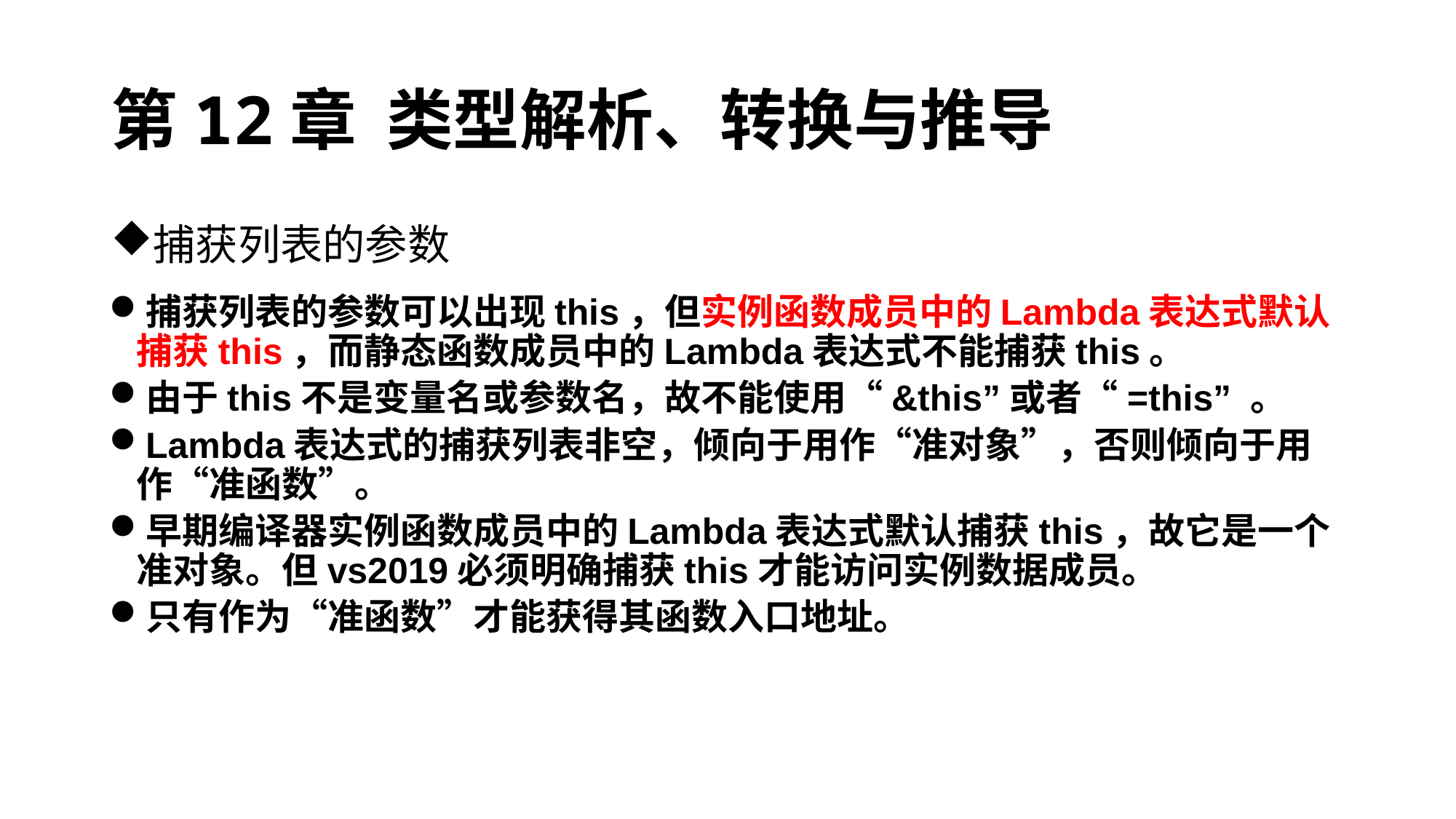

# 第12章  类型解析、转换与推导
捕获列表的参数
捕获列表的参数可以出现this，但实例函数成员中的Lambda表达式默认捕获this，而静态函数成员中的Lambda表达式不能捕获this。
由于this不是变量名或参数名，故不能使用“&this”或者“=this” 。
Lambda表达式的捕获列表非空，倾向于用作“准对象”，否则倾向于用作“准函数”。
早期编译器实例函数成员中的Lambda表达式默认捕获this，故它是一个准对象。但vs2019必须明确捕获this才能访问实例数据成员。
只有作为“准函数”才能获得其函数入口地址。